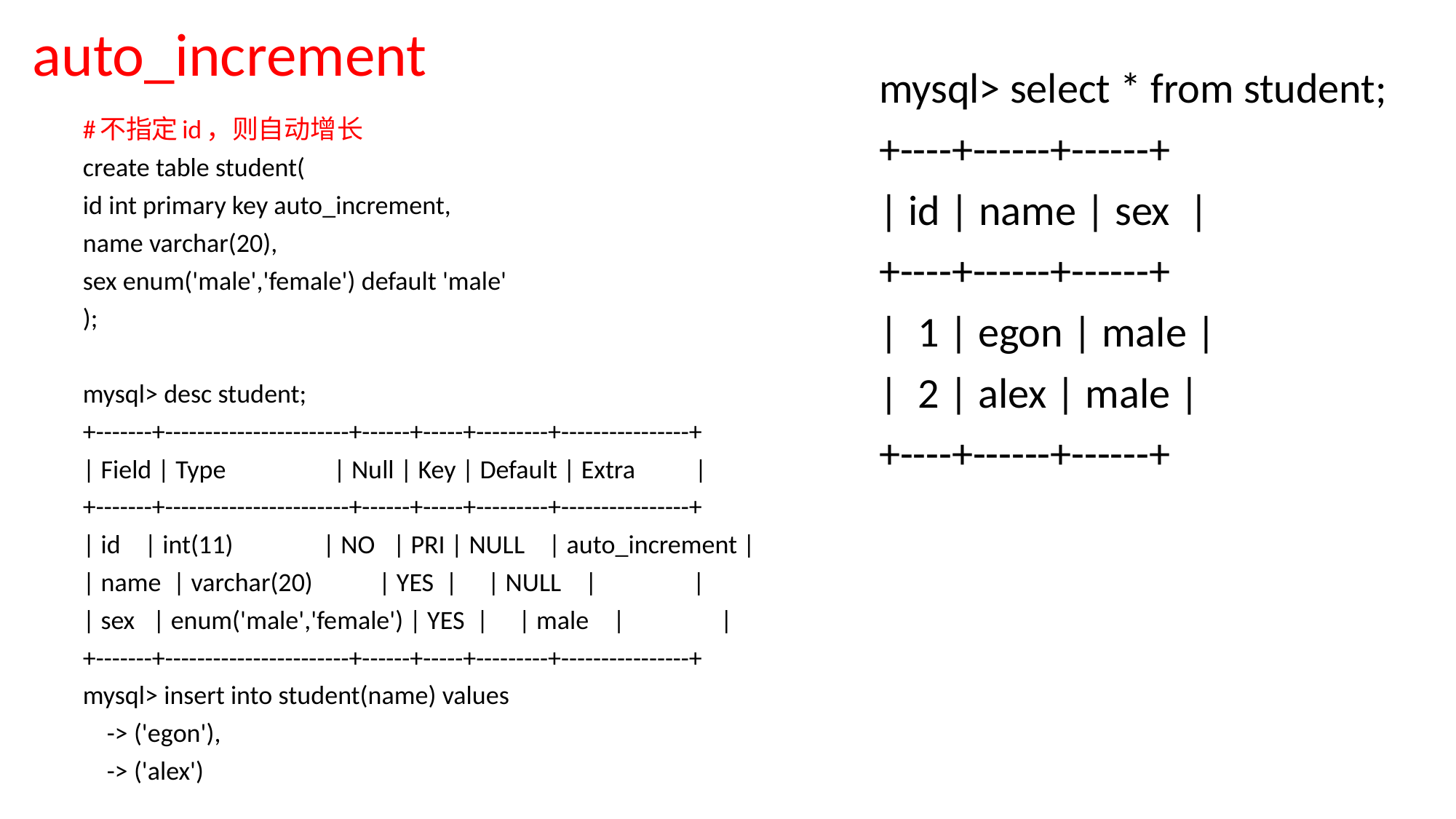

auto_increment
mysql> select * from student;
+----+------+------+
| id | name | sex  |
+----+------+------+
|  1 | egon | male |
|  2 | alex | male |
+----+------+------+

#不指定id，则自动增长
create table student(
id int primary key auto_increment,
name varchar(20),
sex enum('male','female') default 'male'
);

mysql> desc student;
+-------+-----------------------+------+-----+---------+----------------+
| Field | Type                  | Null | Key | Default | Extra          |
+-------+-----------------------+------+-----+---------+----------------+
| id    | int(11)               | NO   | PRI | NULL    | auto_increment |
| name  | varchar(20)           | YES  |     | NULL    |                |
| sex   | enum('male','female') | YES  |     | male    |                |
+-------+-----------------------+------+-----+---------+----------------+
mysql> insert into student(name) values
    -> ('egon'),
    -> ('alex')